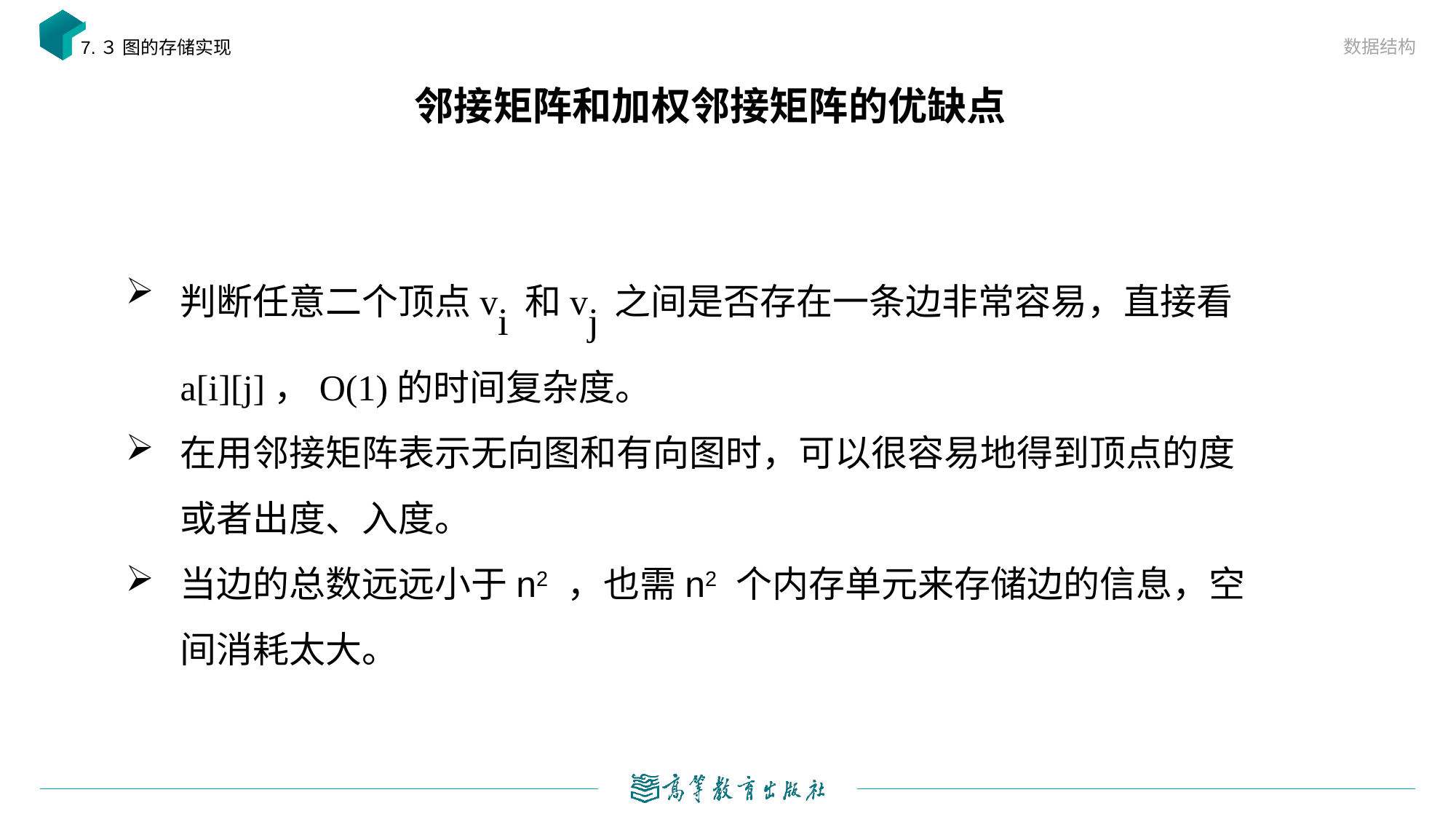

数据结构
7.３ 图的存储实现
# 邻接矩阵和加权邻接矩阵的优缺点
判断任意二个顶点vi和vj之间是否存在一条边非常容易，直接看a[i][j]，O(1)的时间复杂度。
在用邻接矩阵表示无向图和有向图时，可以很容易地得到顶点的度或者出度、入度。
当边的总数远远小于n2 ，也需n2 个内存单元来存储边的信息，空间消耗太大。